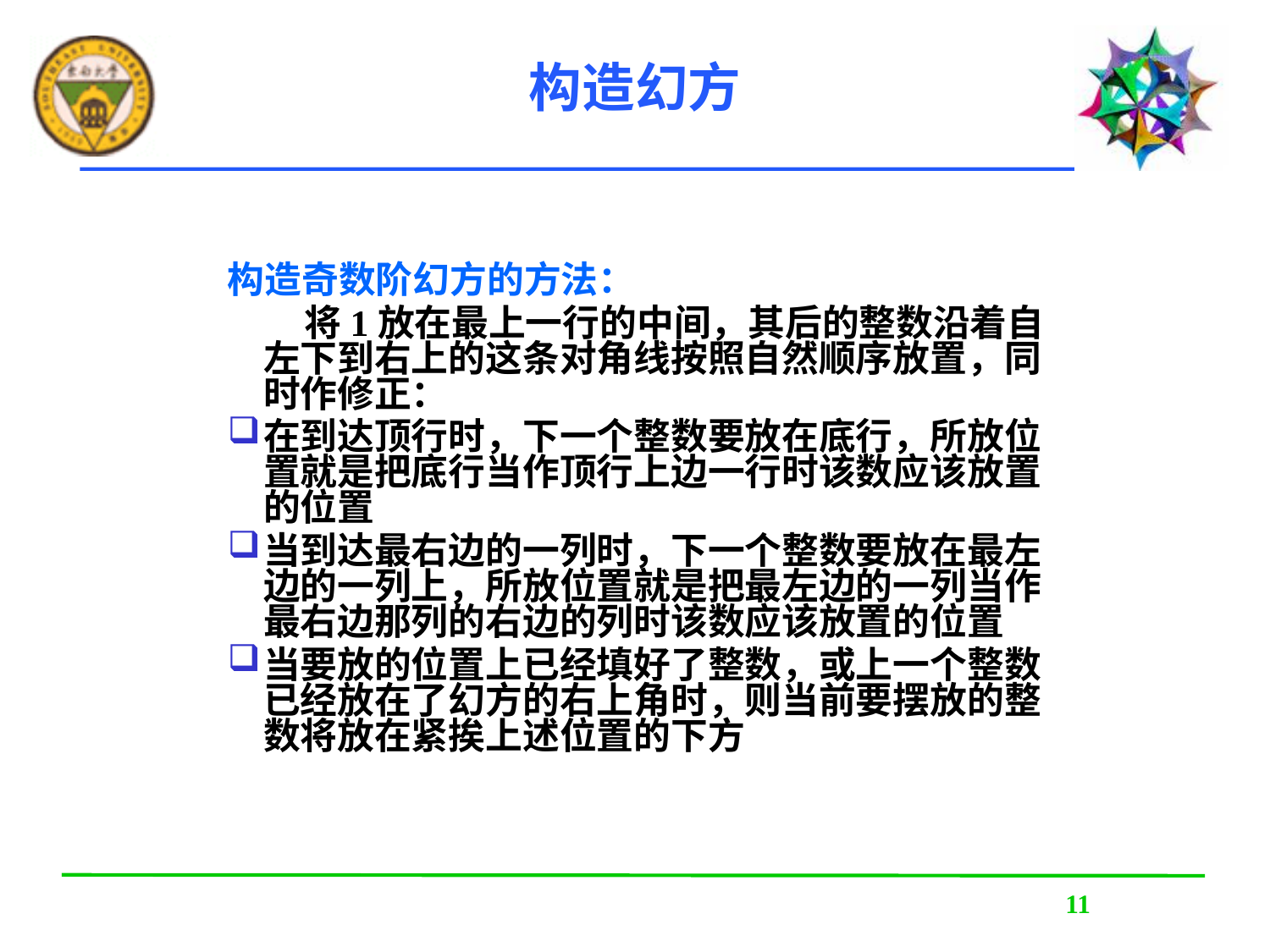

# 构造幻方
构造奇数阶幻方的方法：
        将1放在最上一行的中间，其后的整数沿着自左下到右上的这条对角线按照自然顺序放置，同时作修正：
在到达顶行时，下一个整数要放在底行，所放位置就是把底行当作顶行上边一行时该数应该放置的位置
当到达最右边的一列时，下一个整数要放在最左边的一列上，所放位置就是把最左边的一列当作最右边那列的右边的列时该数应该放置的位置
当要放的位置上已经填好了整数，或上一个整数已经放在了幻方的右上角时，则当前要摆放的整数将放在紧挨上述位置的下方